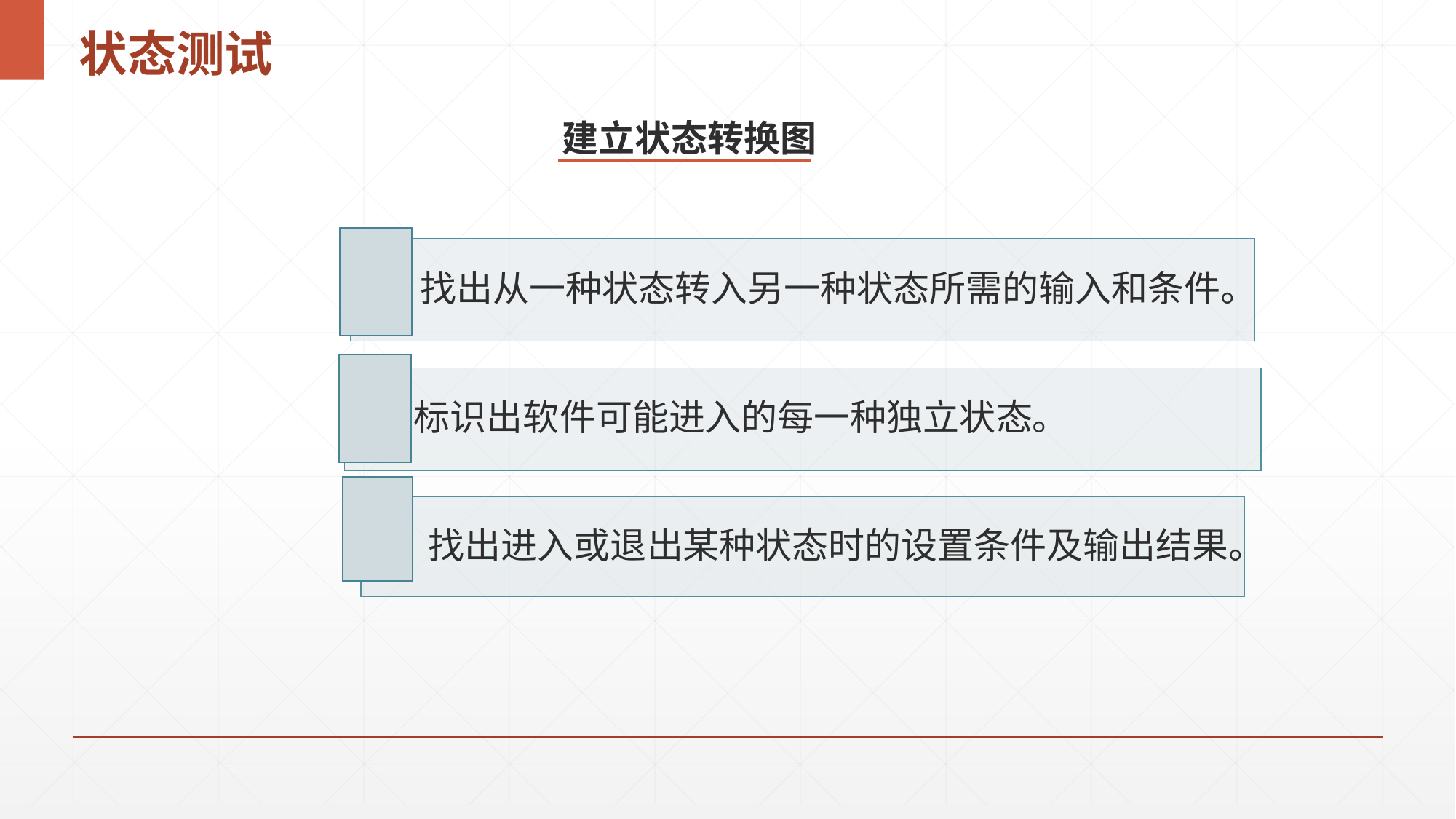

# 状态测试
建立状态转换图

找出从一种状态转入另一种状态所需的输入和条件。
标识出软件可能进入的每一种独立状态。
找出进入或退出某种状态时的设置条件及输出结果。